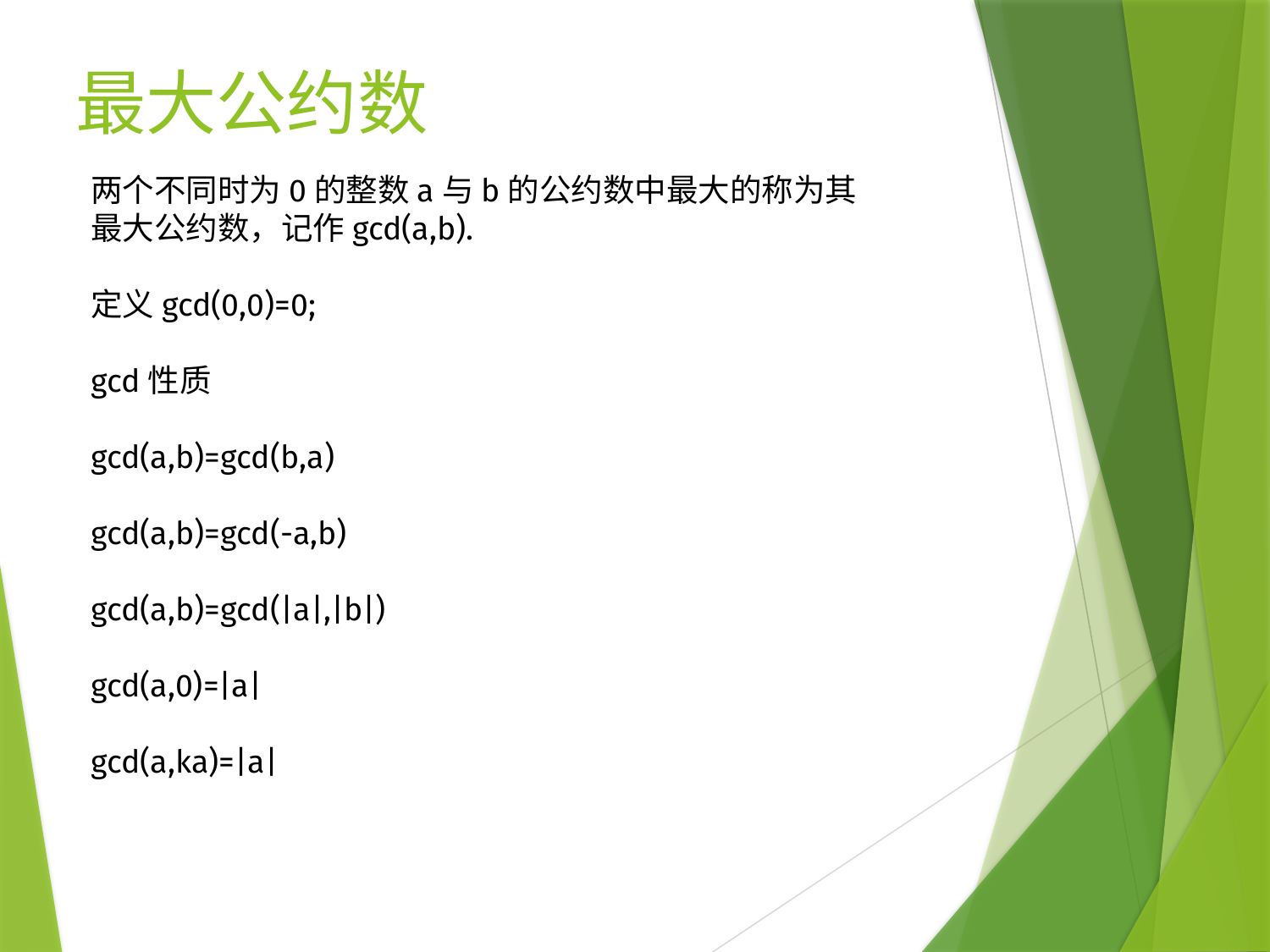

# 最大公约数
两个不同时为0的整数a与b的公约数中最大的称为其最大公约数，记作gcd(a,b).

定义gcd(0,0)=0;

gcd性质

gcd(a,b)=gcd(b,a)

gcd(a,b)=gcd(-a,b)

gcd(a,b)=gcd(|a|,|b|)

gcd(a,0)=|a|

gcd(a,ka)=|a|